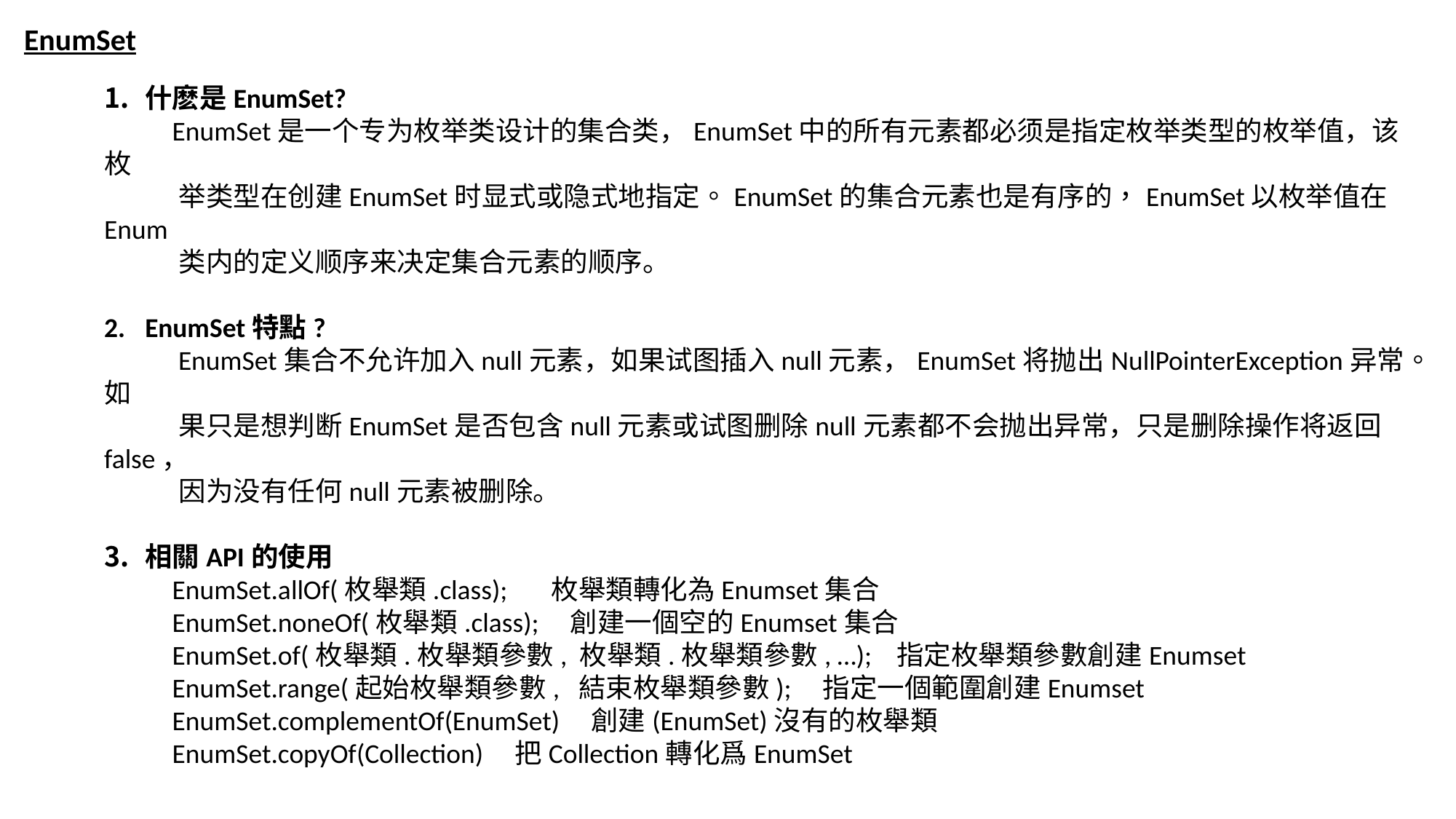

EnumSet
什麽是EnumSet?
           EnumSet是一个专为枚举类设计的集合类，EnumSet中的所有元素都必须是指定枚举类型的枚举值，该枚
           举类型在创建EnumSet时显式或隐式地指定。EnumSet的集合元素也是有序的，EnumSet以枚举值在Enum
           类内的定义顺序来决定集合元素的顺序。

EnumSet特點?
            EnumSet集合不允许加入null元素，如果试图插入null元素，EnumSet将抛出NullPointerException异常。如
           果只是想判断EnumSet是否包含null元素或试图删除null元素都不会抛出异常，只是删除操作将返回false，
           因为没有任何null元素被删除。

相關API的使用
           EnumSet.allOf(枚舉類.class);      枚舉類轉化為Enumset集合
           EnumSet.noneOf(枚舉類.class);    創建一個空的Enumset集合
           EnumSet.of(枚舉類.枚舉類參數, 枚舉類.枚舉類參數, …);   指定枚舉類參數創建Enumset
           EnumSet.range(起始枚舉類參數,  結束枚舉類參數);    指定一個範圍創建Enumset
           EnumSet.complementOf(EnumSet)    創建(EnumSet)沒有的枚舉類
           EnumSet.copyOf(Collection)    把Collection轉化爲EnumSet